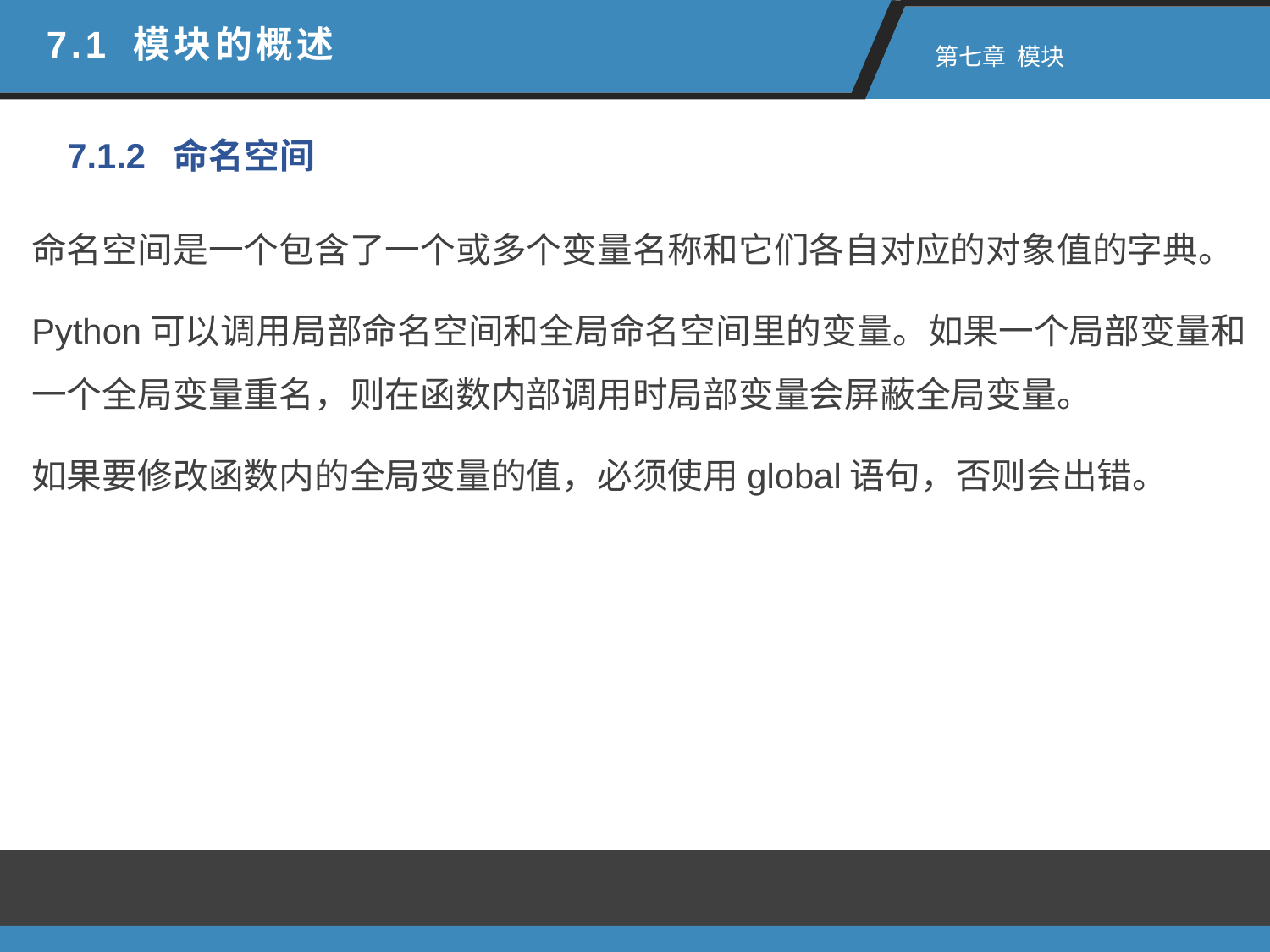

7.1 模块的概述
  第七章  模块
7.1.2  命名空间
命名空间是一个包含了一个或多个变量名称和它们各自对应的对象值的字典。
Python可以调用局部命名空间和全局命名空间里的变量。如果一个局部变量和一个全局变量重名，则在函数内部调用时局部变量会屏蔽全局变量。
如果要修改函数内的全局变量的值，必须使用global语句，否则会出错。